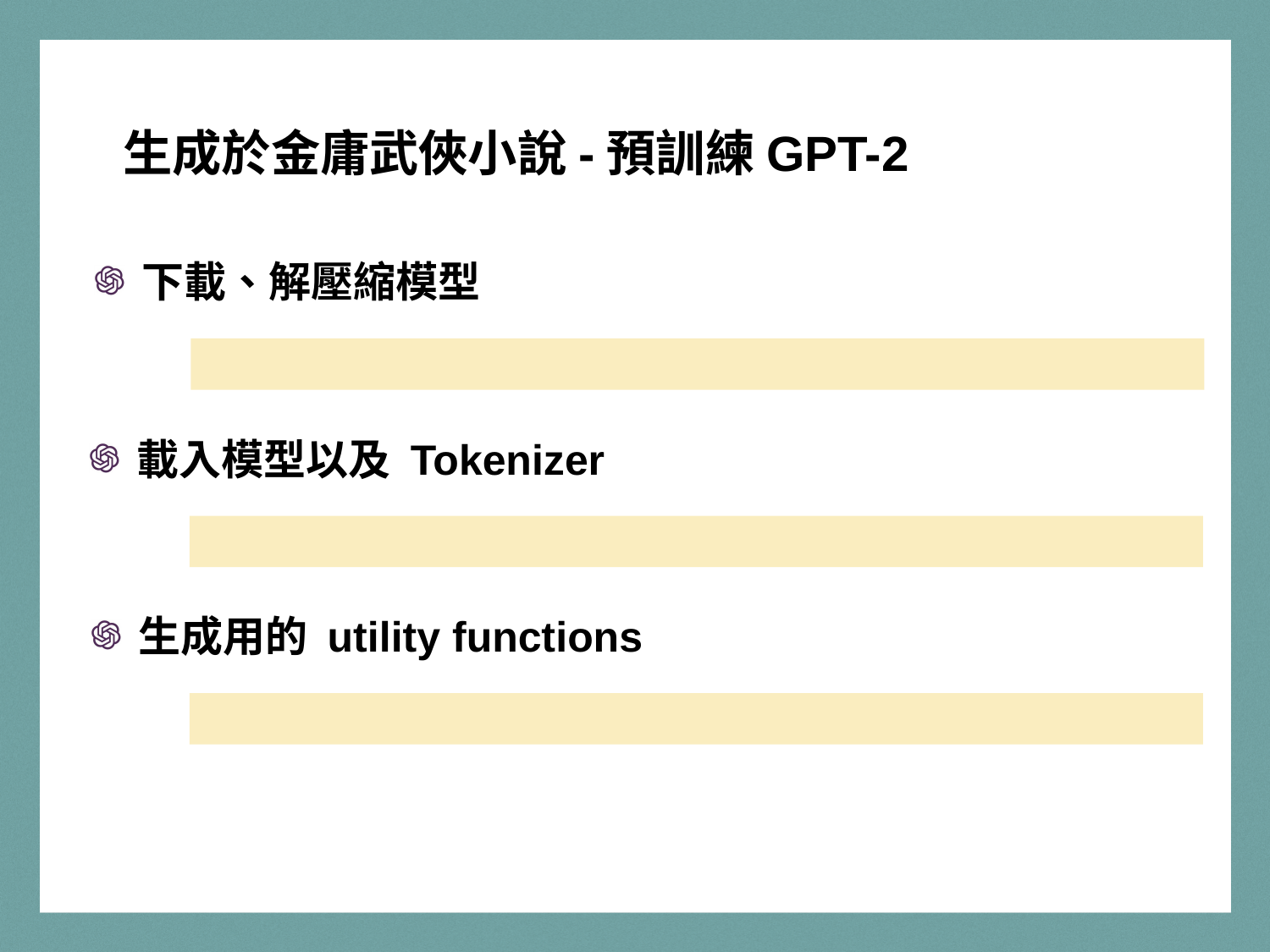

生成於金庸武俠小說-預訓練GPT-2
下載、解壓縮模型

載入模型以及 Tokenizer

生成用的 utility functions